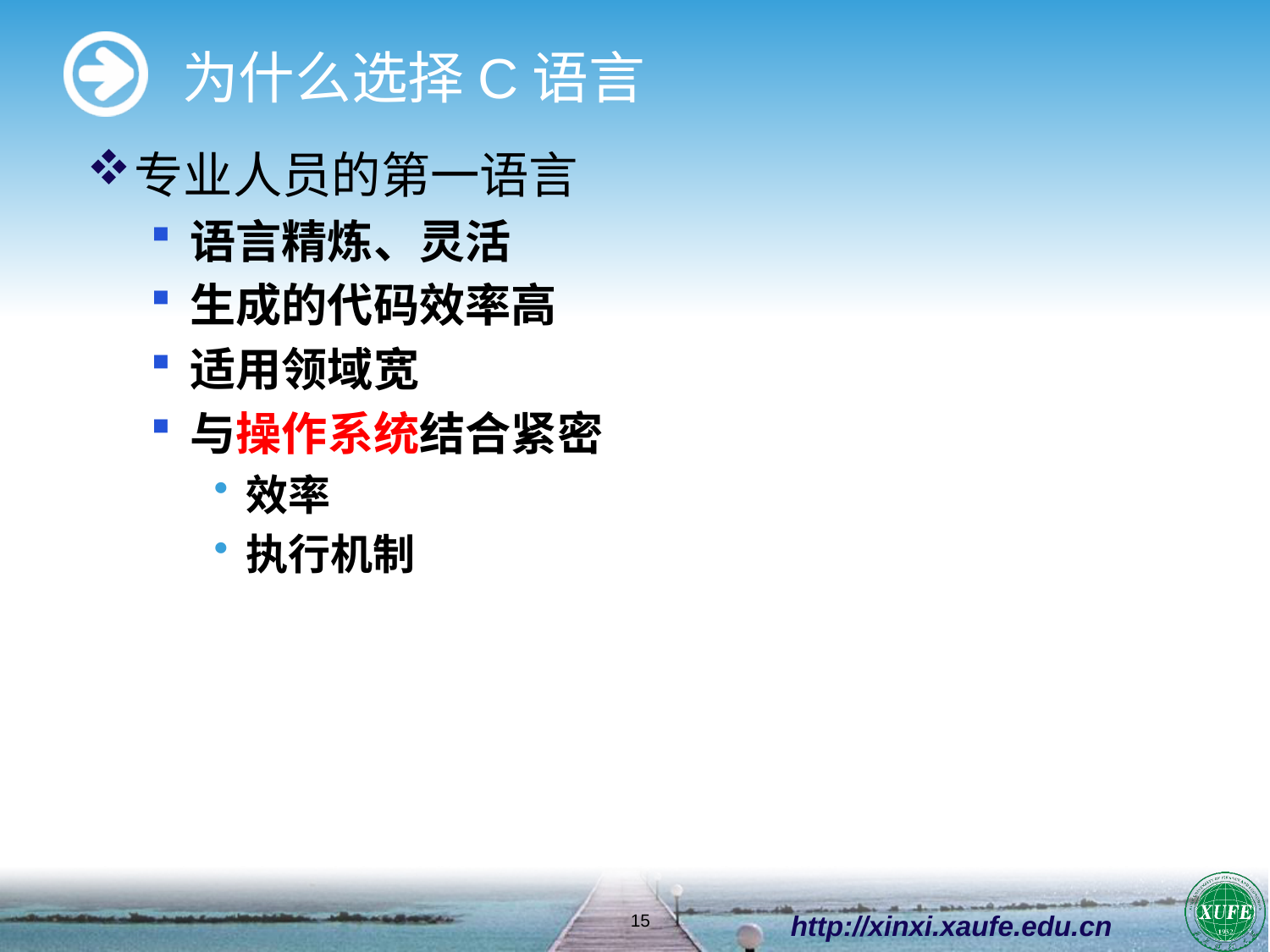

# 为什么选择C语言
专业人员的第一语言
语言精炼、灵活
生成的代码效率高
适用领域宽
与操作系统结合紧密
效率
执行机制
http://xinxi.xaufe.edu.cn
15